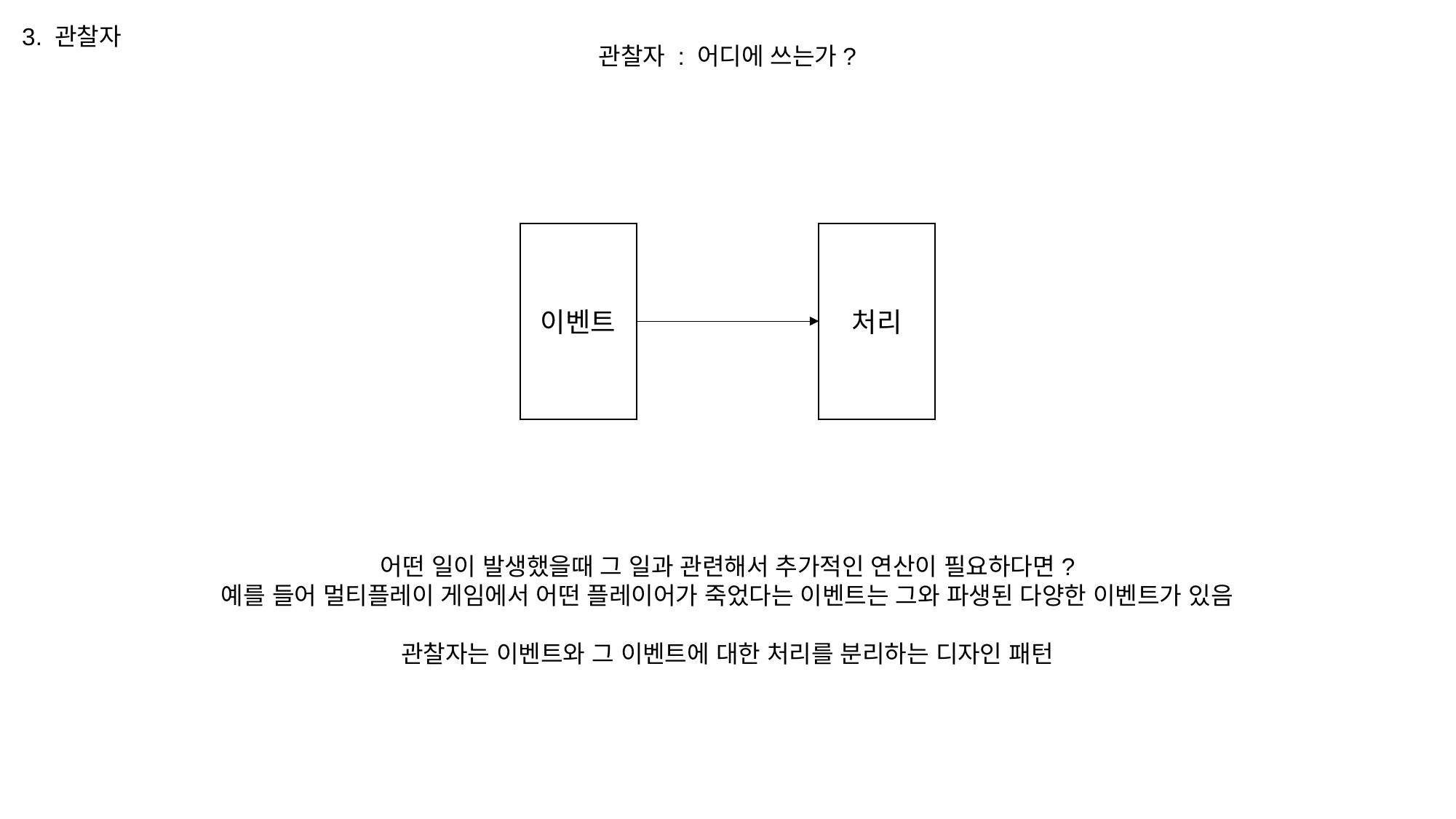

3. 관찰자
관찰자 : 어디에 쓰는가?
이벤트
처리
어떤 일이 발생했을때 그 일과 관련해서 추가적인 연산이 필요하다면?
예를 들어 멀티플레이 게임에서 어떤 플레이어가 죽었다는 이벤트는 그와 파생된 다양한 이벤트가 있음

관찰자는 이벤트와 그 이벤트에 대한 처리를 분리하는 디자인 패턴